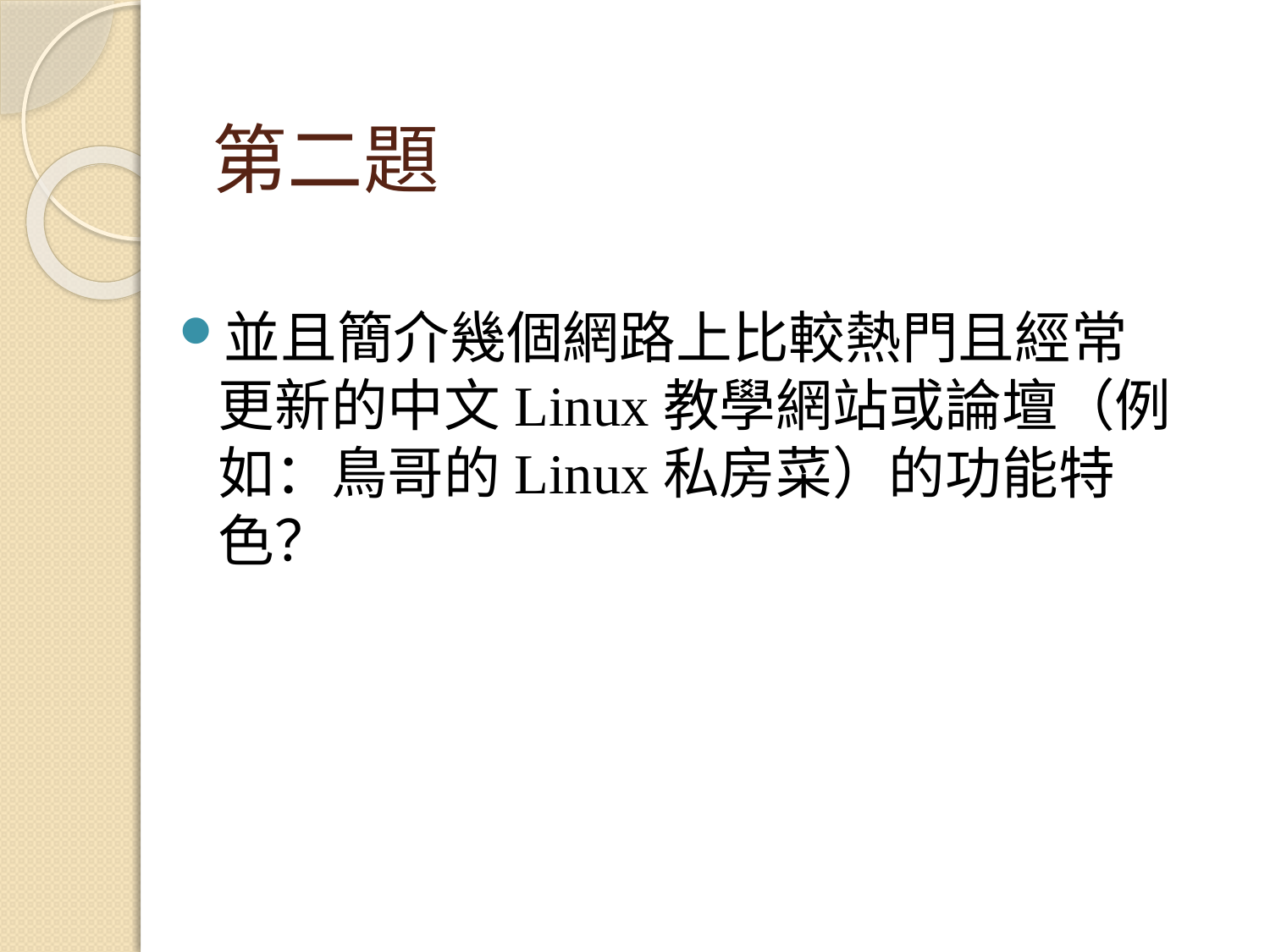

第二題
並且簡介幾個網路上比較熱門且經常更新的中文Linux教學網站或論壇（例如：鳥哥的Linux私房菜）的功能特色？